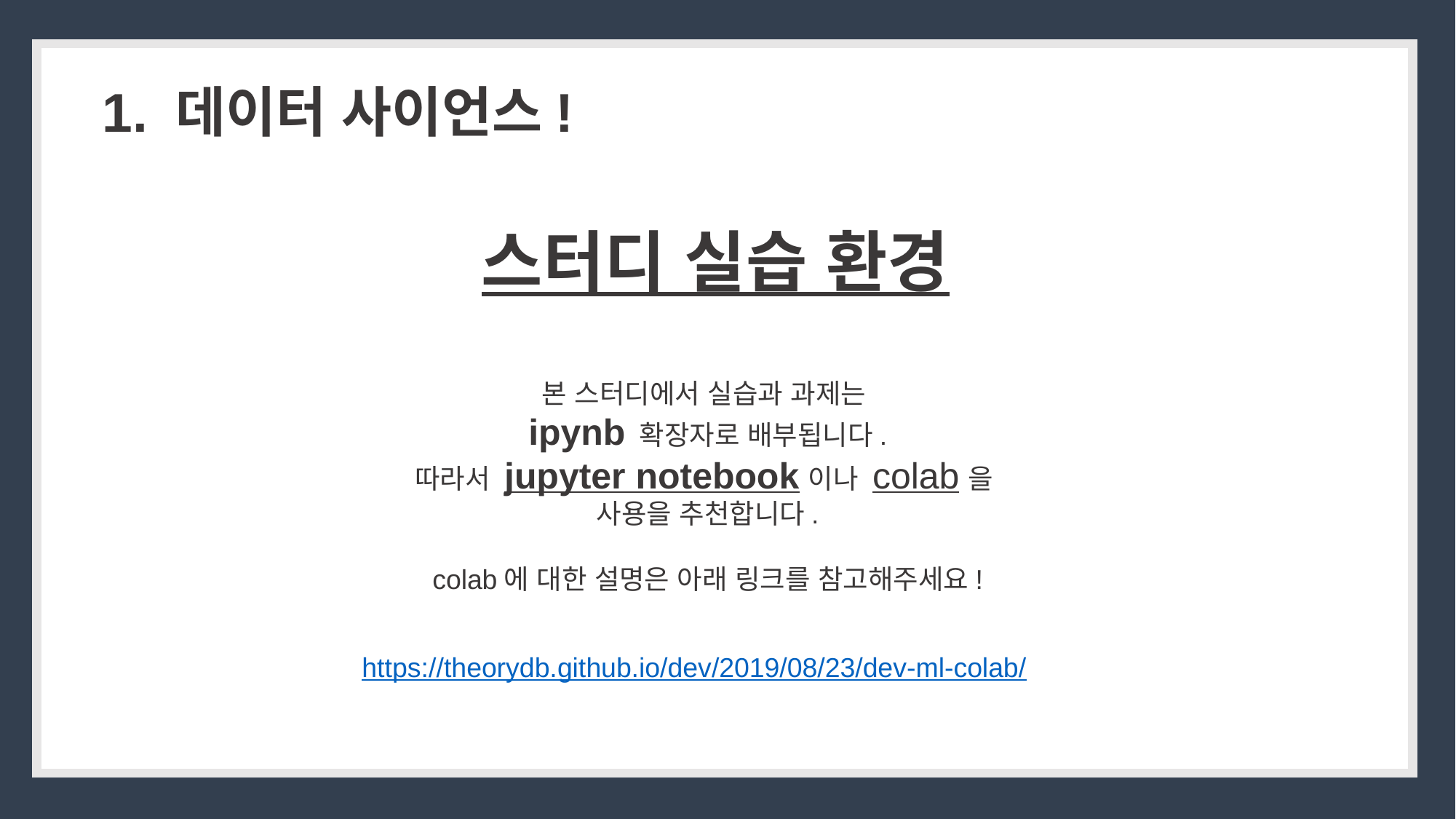

1. 데이터 사이언스!
스터디 실습 환경
본 스터디에서 실습과 과제는
ipynb 확장자로 배부됩니다.
따라서 jupyter notebook이나 colab을
사용을 추천합니다.

colab에 대한 설명은 아래 링크를 참고해주세요!
https://theorydb.github.io/dev/2019/08/23/dev-ml-colab/